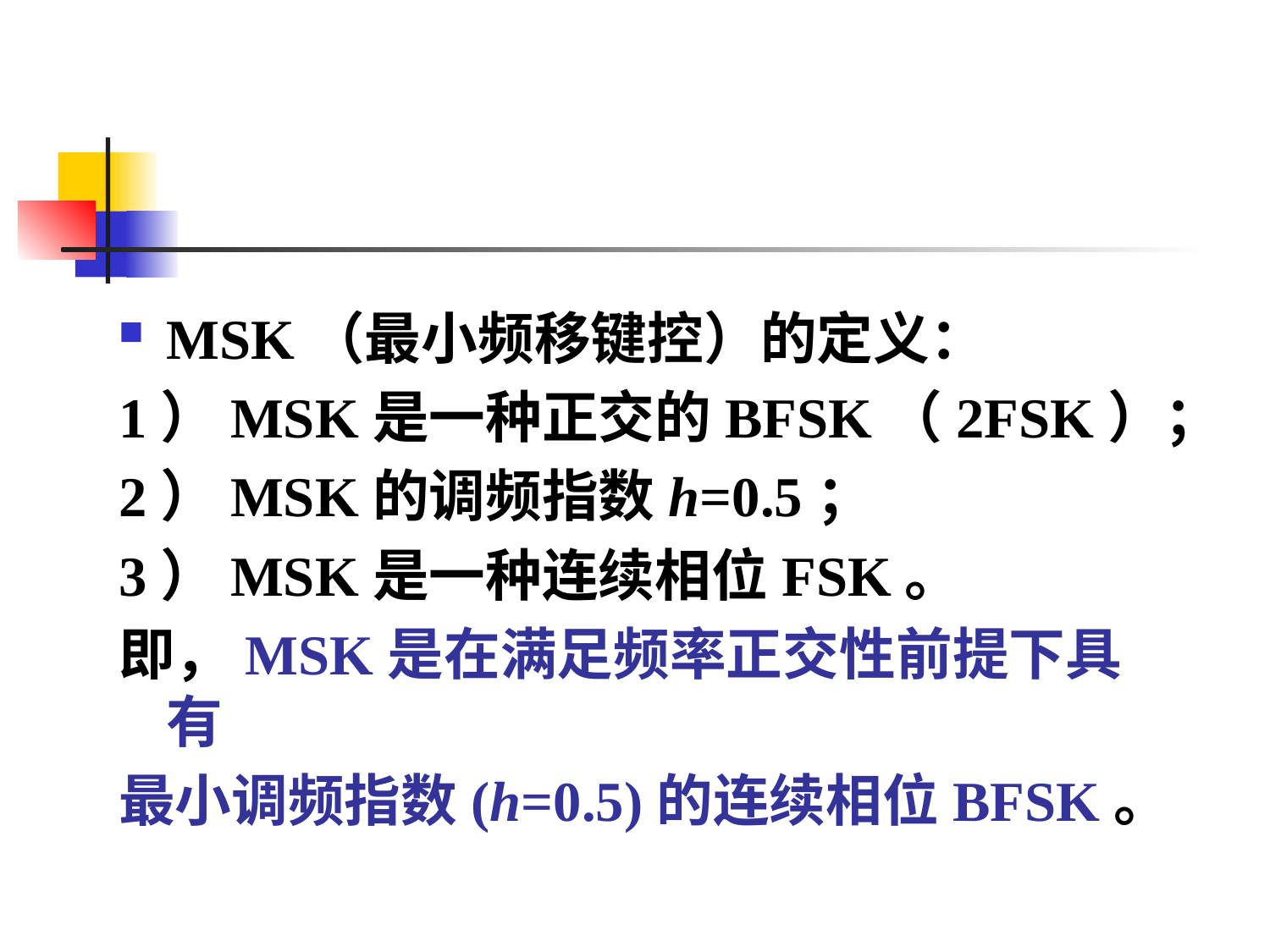

#
MSK（最小频移键控）的定义：
1）MSK是一种正交的BFSK（2FSK）；
2）MSK的调频指数h=0.5；
3）MSK是一种连续相位FSK。
即，MSK是在满足频率正交性前提下具有
最小调频指数(h=0.5)的连续相位BFSK。